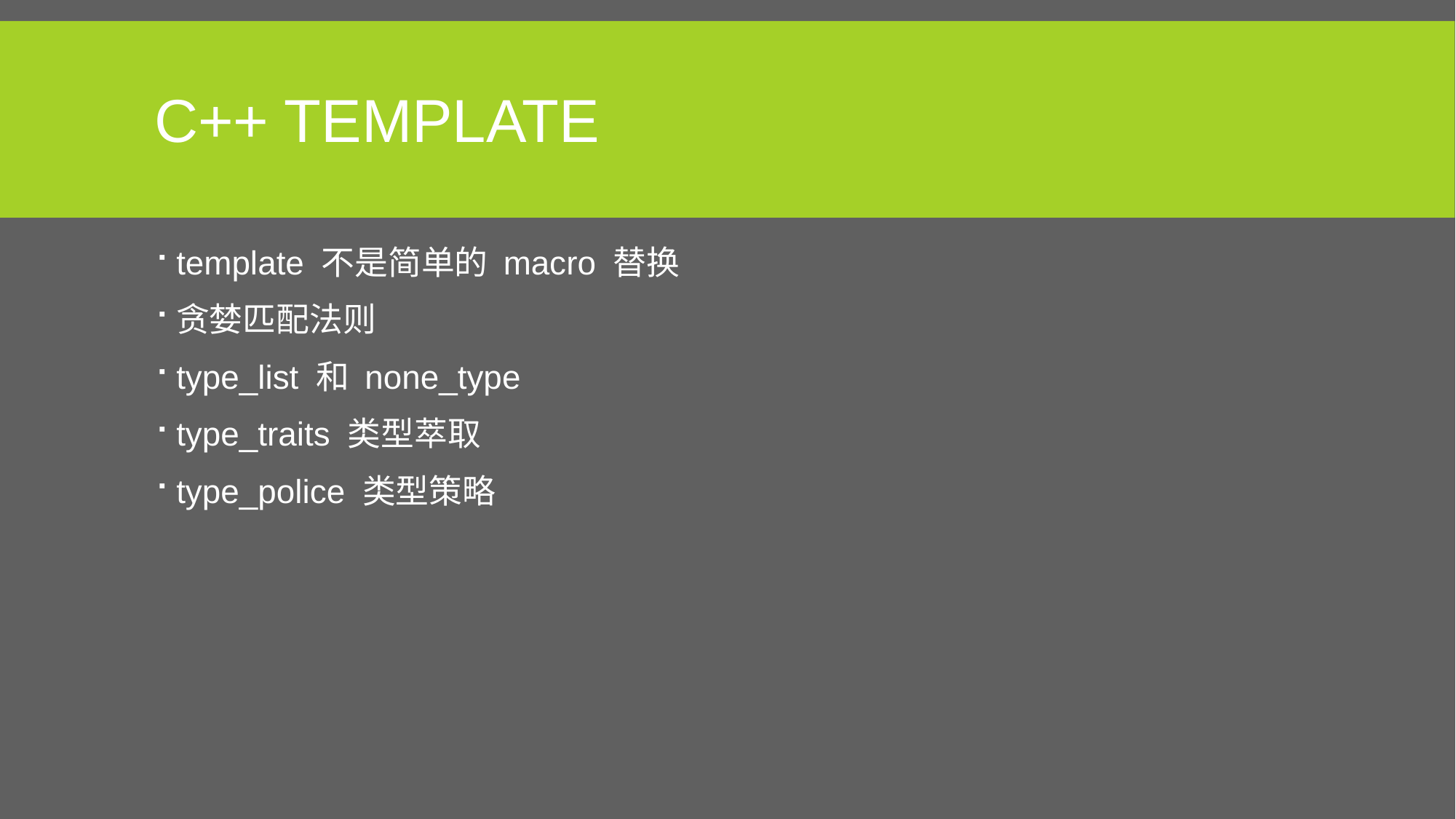

# C++ Template
template 不是简单的 macro 替换
贪婪匹配法则
type_list 和 none_type
type_traits 类型萃取
type_police 类型策略